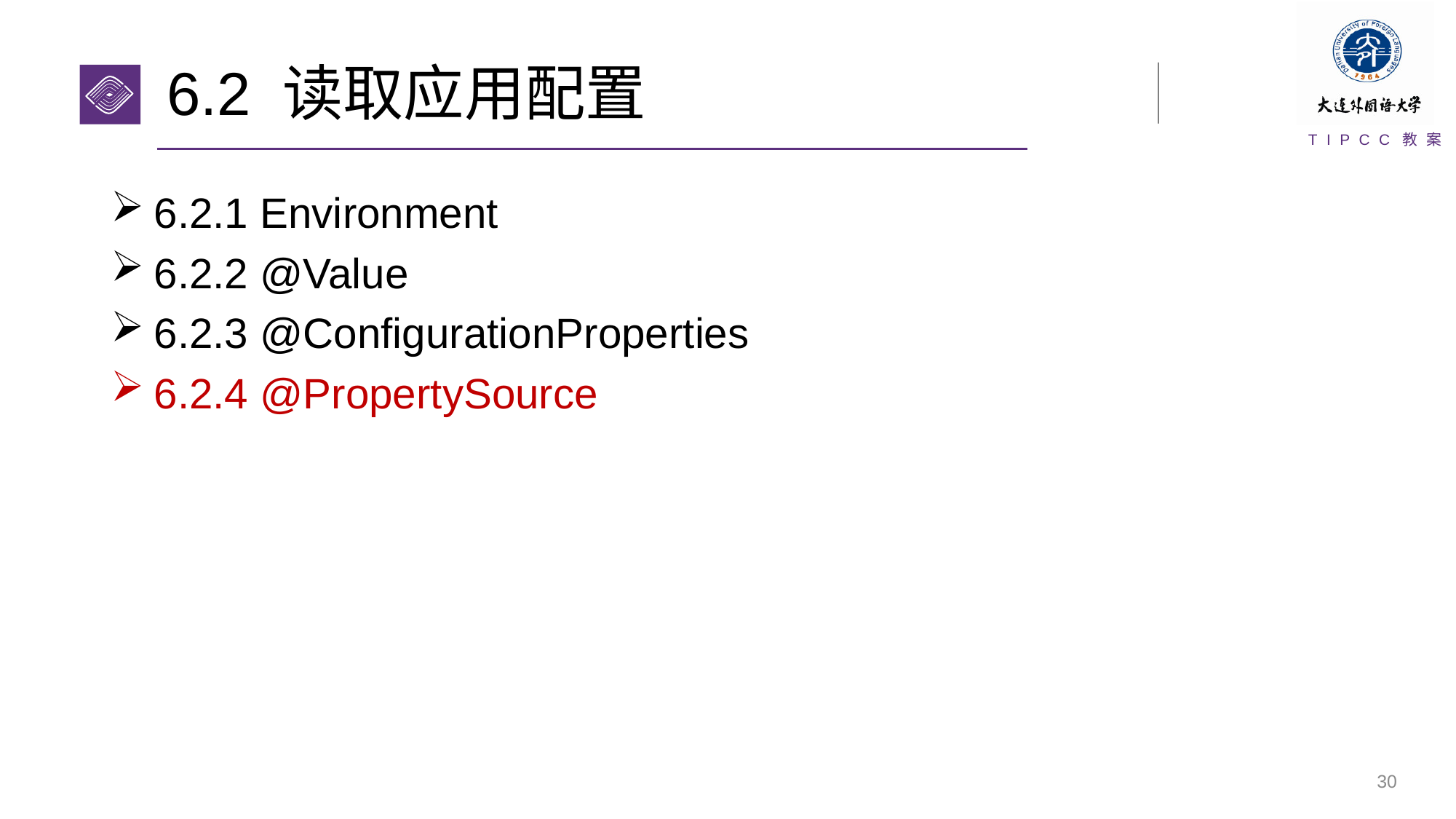

# 6.2 读取应用配置
6.2.1 Environment
6.2.2 @Value
6.2.3 @ConfigurationProperties
6.2.4 @PropertySource
30